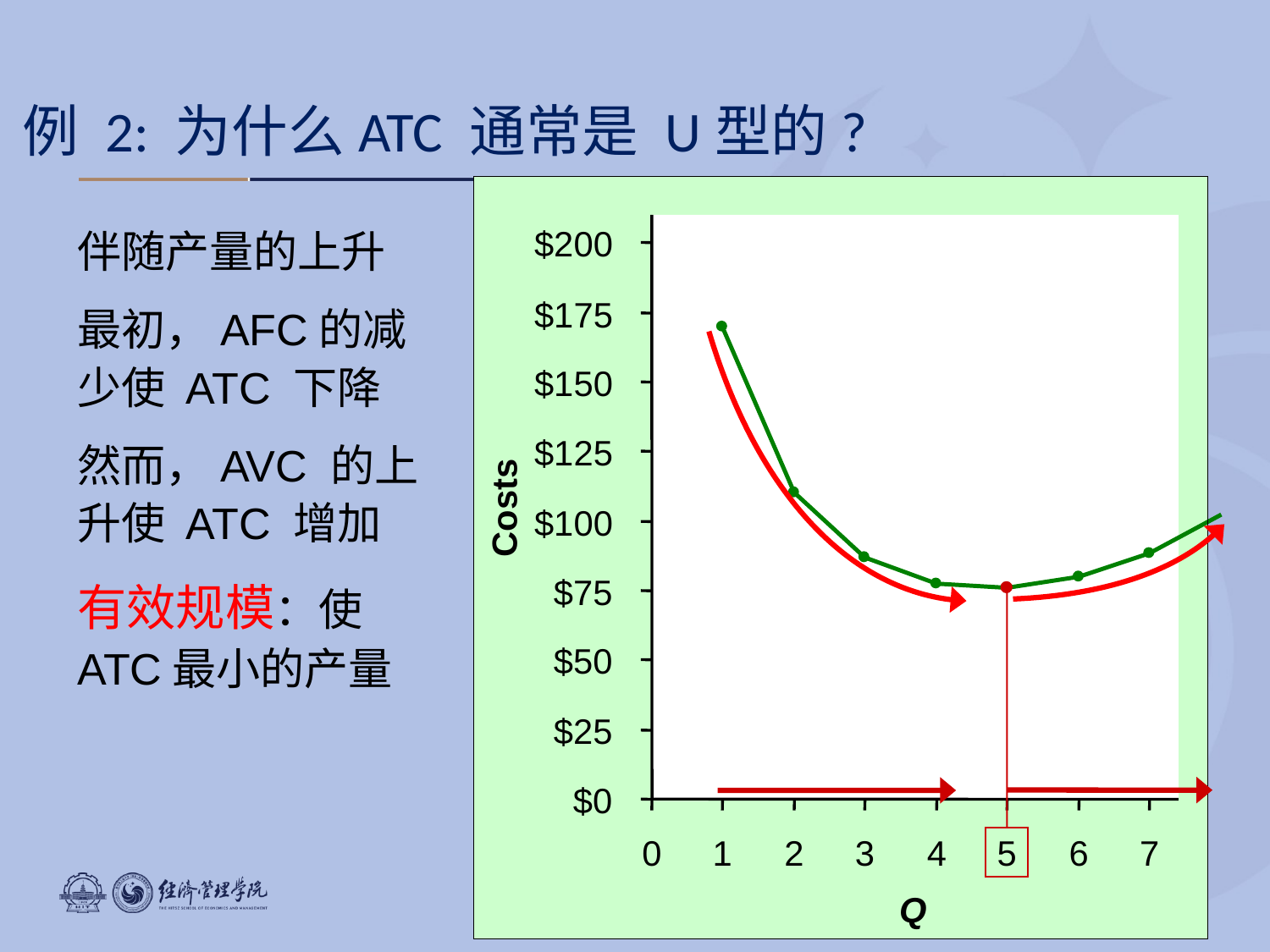

例 2: 为什么ATC 通常是 U型的?

$200

$175

$150

$125

$100

$75

$50

$25

$0

Costs

0
1
2
3
4
5
6
7
Q
伴随产量的上升
最初，AFC的减少使 ATC 下降
然而，AVC 的上升使 ATC 增加
有效规模：使ATC最小的产量